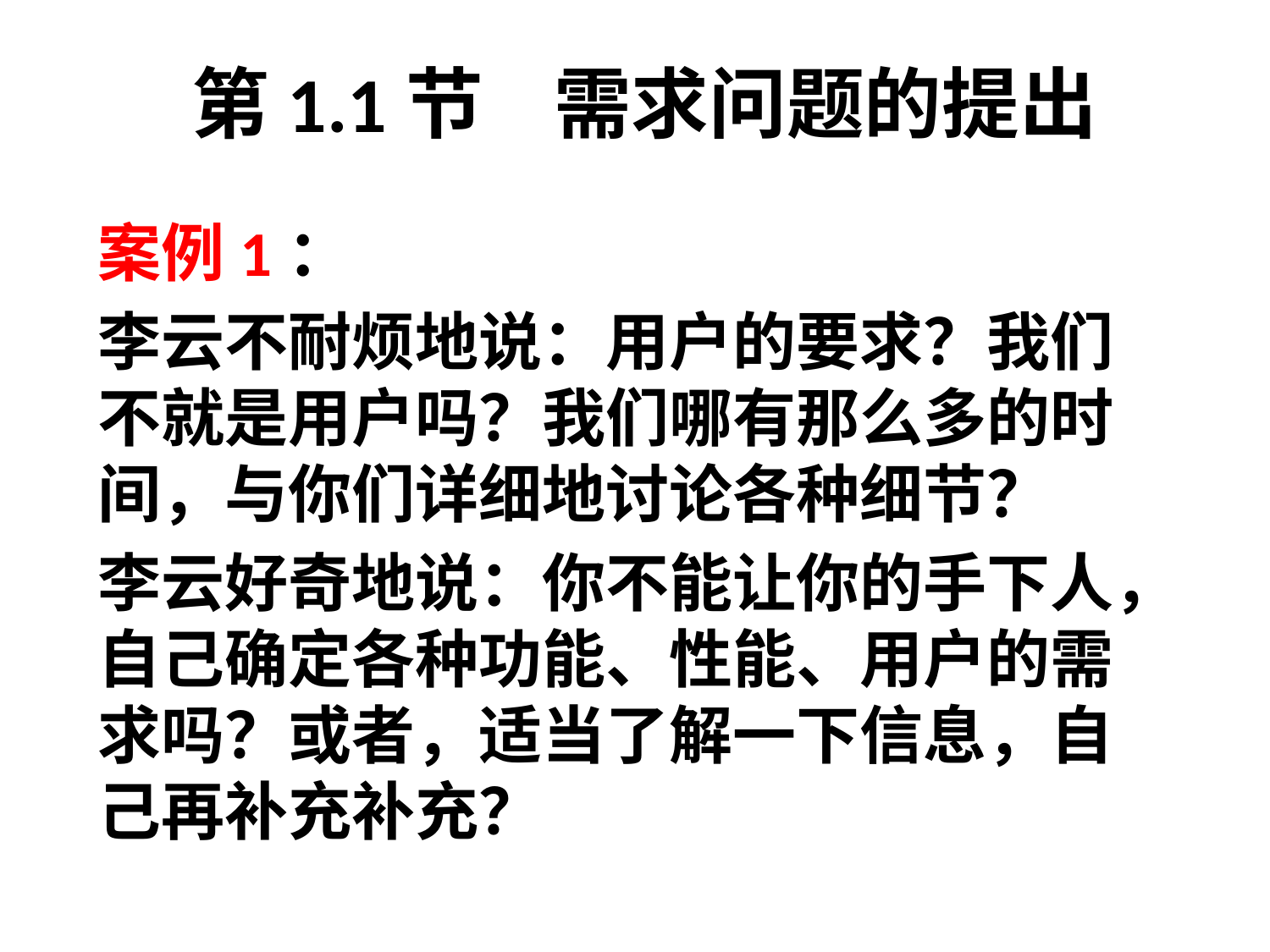

# 第1.1节    需求问题的提出
案例1：
李云不耐烦地说：用户的要求？我们不就是用户吗？我们哪有那么多的时间，与你们详细地讨论各种细节？
李云好奇地说：你不能让你的手下人，自己确定各种功能、性能、用户的需求吗？或者，适当了解一下信息，自己再补充补充？